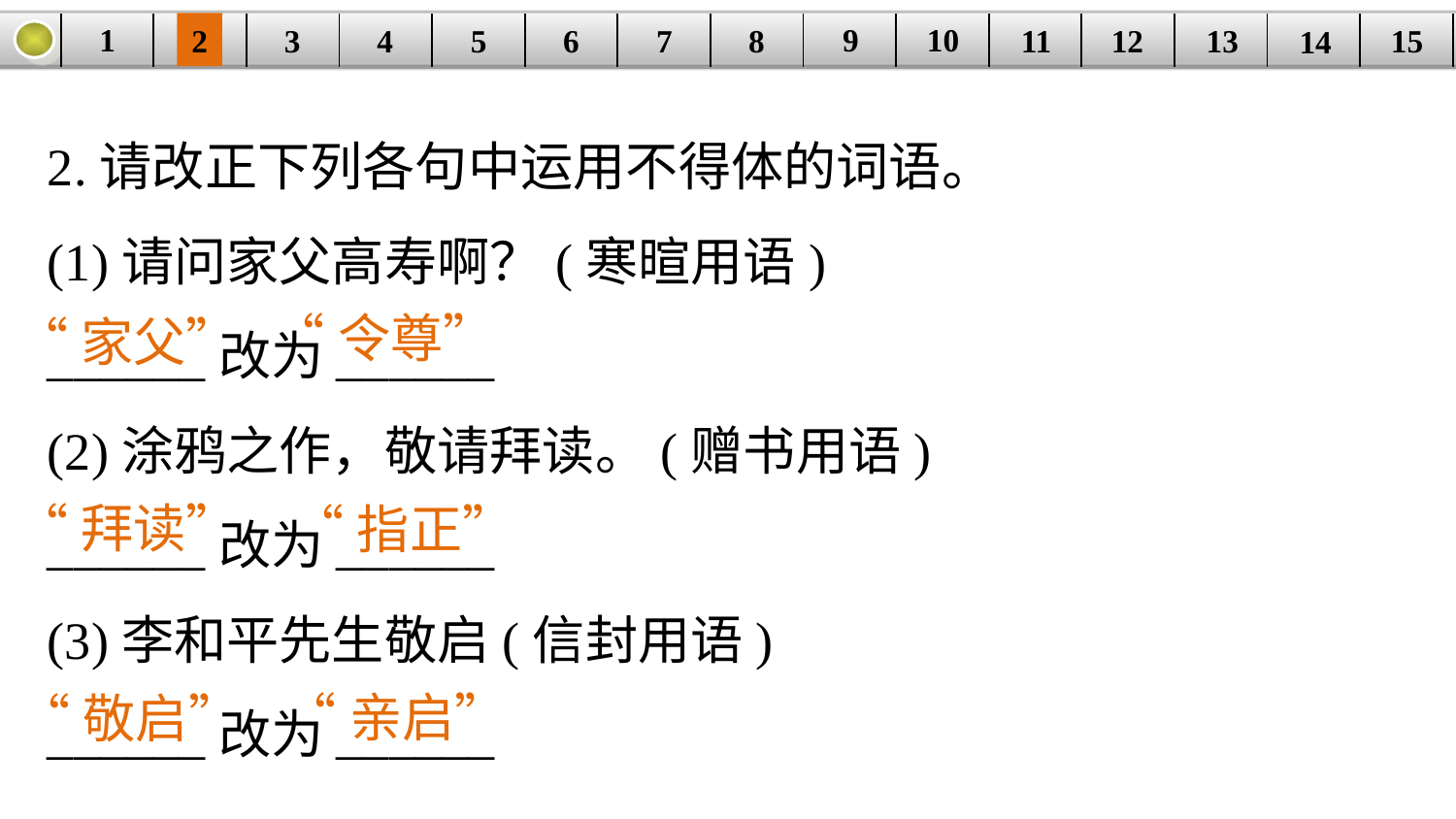

9
10
1
3
4
5
6
8
11
2
12
15
|  |  |  |  |  |  |  |  |  |  |  |  |  |  |  |
| --- | --- | --- | --- | --- | --- | --- | --- | --- | --- | --- | --- | --- | --- | --- |
7
13
14

2.请改正下列各句中运用不得体的词语。
(1)请问家父高寿啊？(寒暄用语)
______改为______
(2)涂鸦之作，敬请拜读。(赠书用语)
______改为______
(3)李和平先生敬启(信封用语)
______改为______
“令尊”
“家父”
“拜读”
“指正”
“亲启”
“敬启”